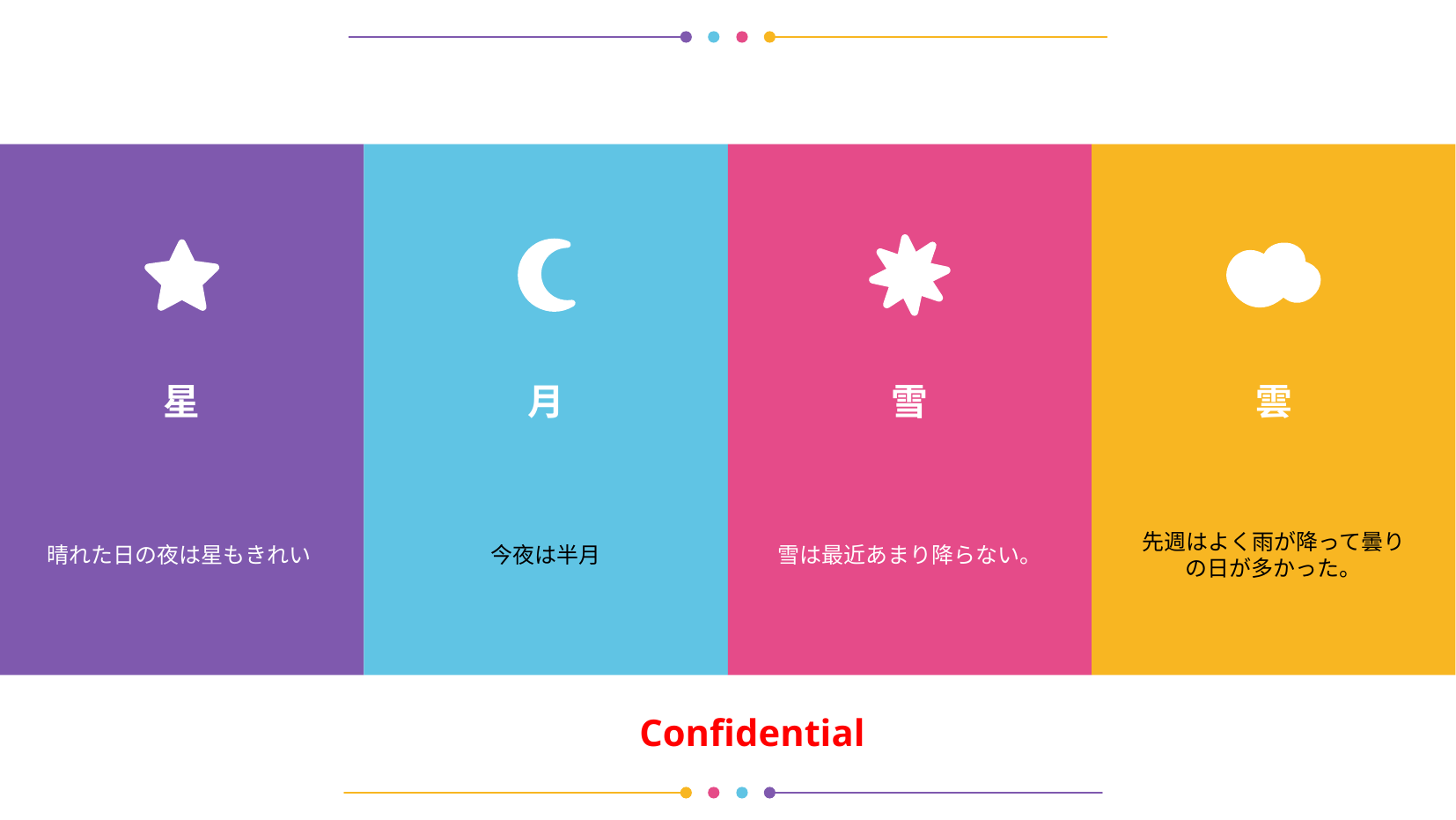

星
月
雪
雲
# 晴れた日の夜は星もきれい
今夜は半月
雪は最近あまり降らない。
先週はよく雨が降って曇りの日が多かった。
Confidential